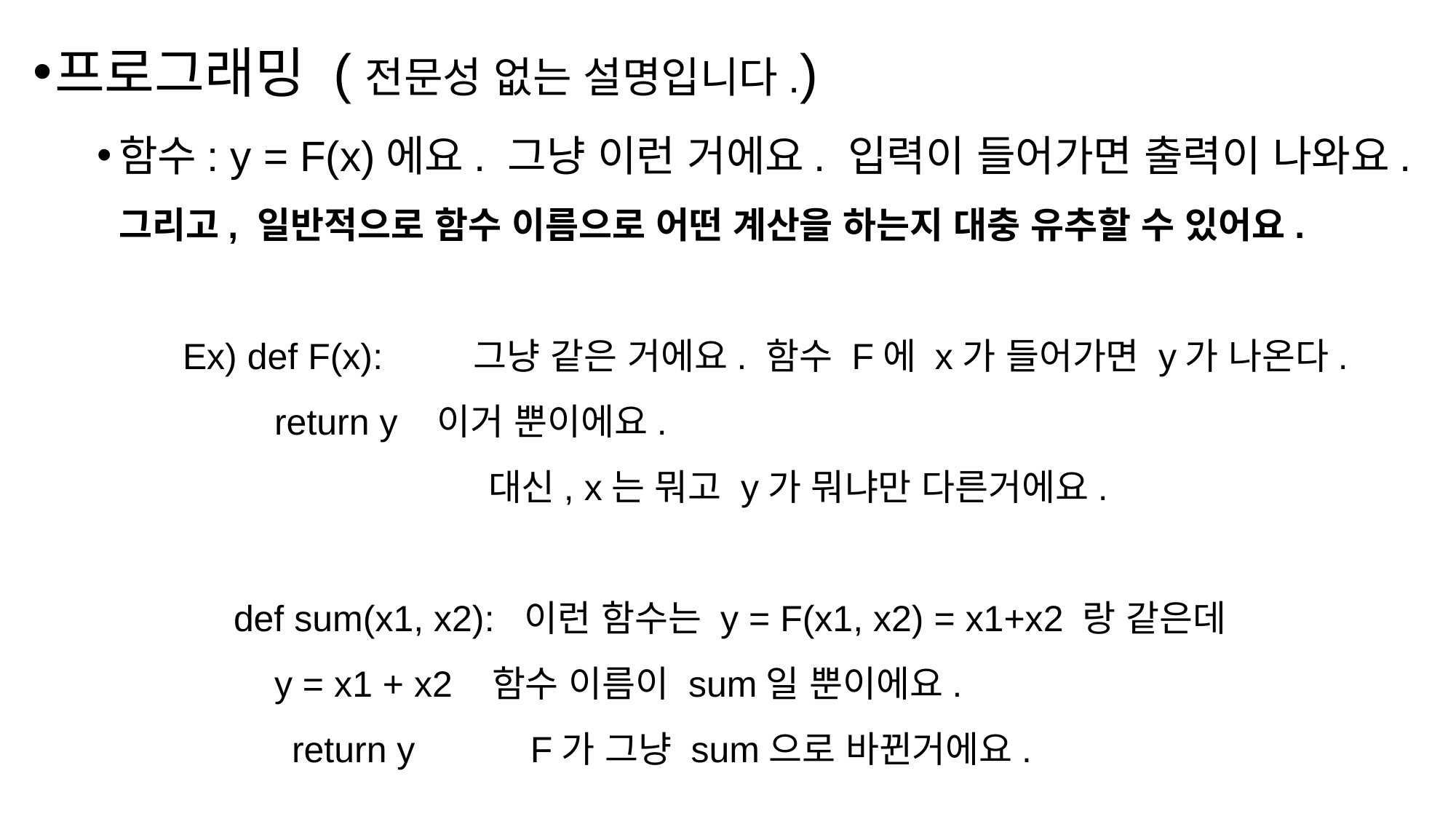

프로그래밍 (전문성 없는 설명입니다.)
함수: y = F(x)에요. 그냥 이런 거에요. 입력이 들어가면 출력이 나와요.
그리고, 일반적으로 함수 이름으로 어떤 계산을 하는지 대충 유추할 수 있어요.

    Ex) def F(x):        그냥 같은 거에요. 함수 F에 x가 들어가면 y가 나온다.
             return y   이거 뿐이에요.
			 대신, x는 뭐고 y가 뭐냐만 다른거에요.

         def sum(x1, x2):  이런 함수는 y = F(x1, x2) = x1+x2 랑 같은데
             y = x1 + x2   함수 이름이 sum일 뿐이에요.
	    return y	      F가 그냥 sum으로 바뀐거에요.